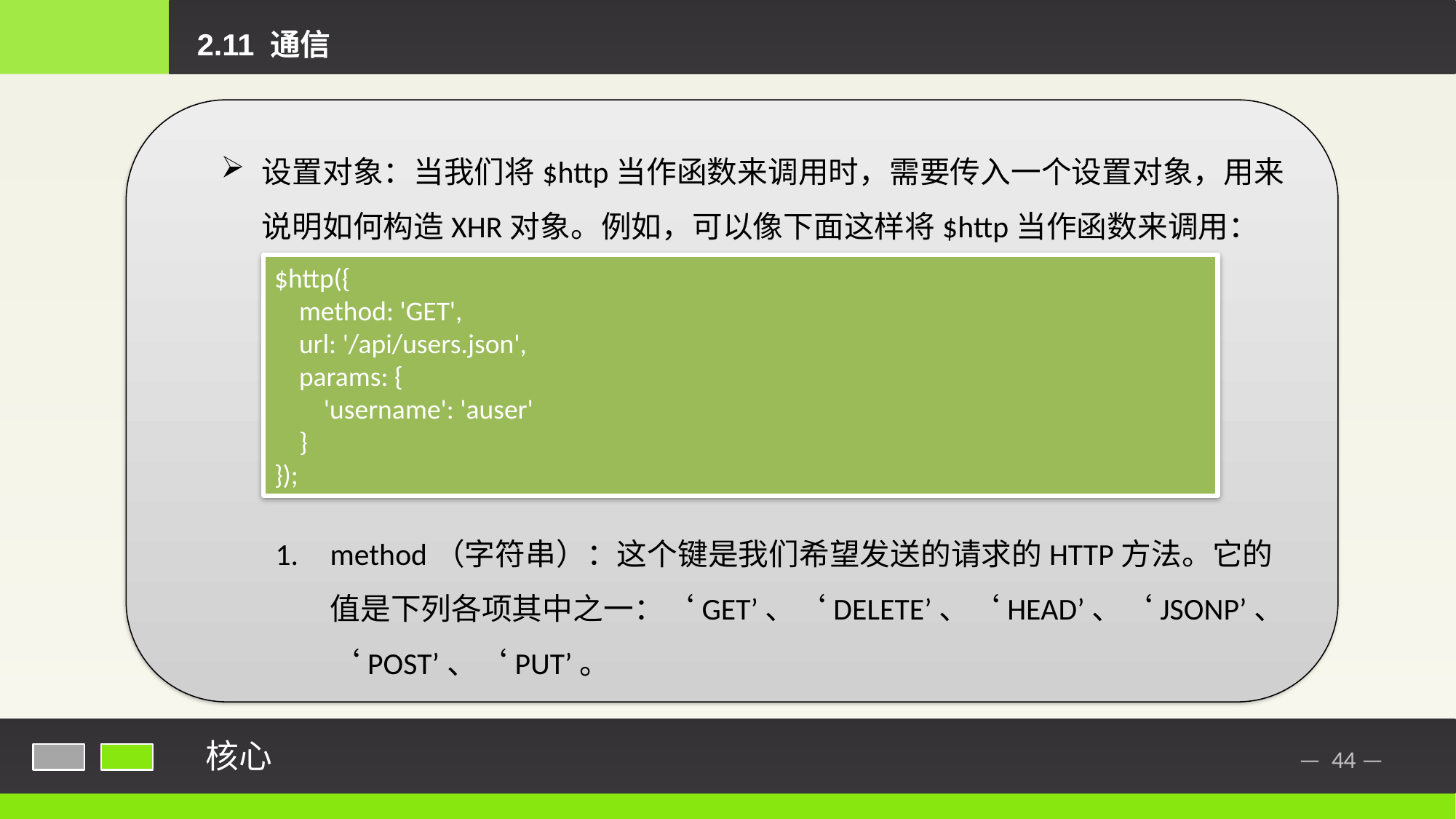

2.11 通信
设置对象：当我们将$http当作函数来调用时，需要传入一个设置对象，用来说明如何构造XHR对象。例如，可以像下面这样将$http当作函数来调用：

method（字符串）：这个键是我们希望发送的请求的HTTP方法。它的值是下列各项其中之一：‘GET’、‘DELETE’、‘HEAD’、‘JSONP’、‘POST’、‘PUT’。

$http({
    method: 'GET',
    url: '/api/users.json',
    params: {
        'username': 'auser'
    }
});